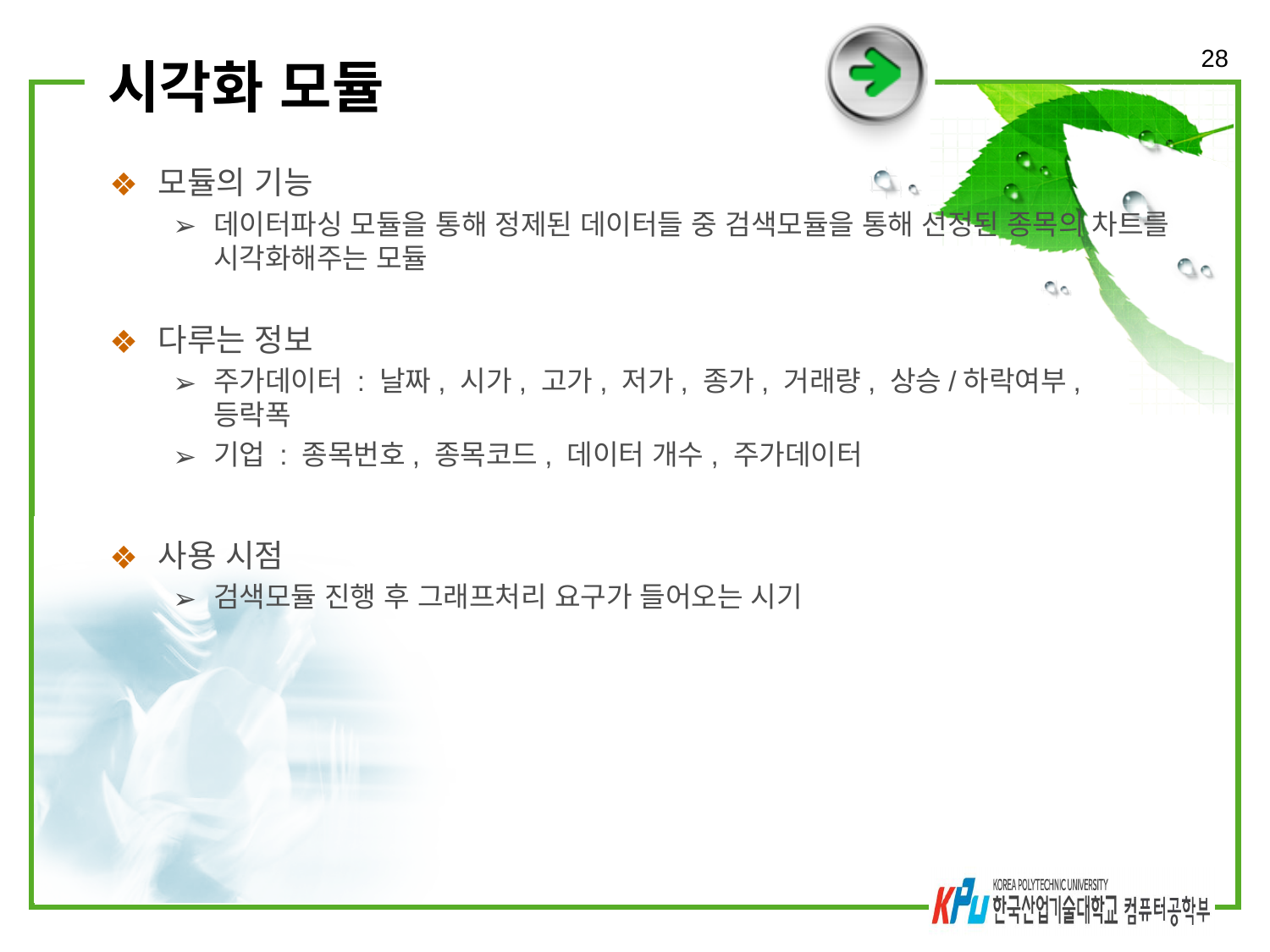

28
# 시각화 모듈
모듈의 기능
데이터파싱 모듈을 통해 정제된 데이터들 중 검색모듈을 통해 선정된 종목의 차트를 시각화해주는 모듈

다루는 정보
주가데이터 : 날짜, 시가, 고가, 저가, 종가, 거래량, 상승/하락여부, 등락폭
기업 : 종목번호, 종목코드, 데이터 개수, 주가데이터

사용 시점
검색모듈 진행 후 그래프처리 요구가 들어오는 시기